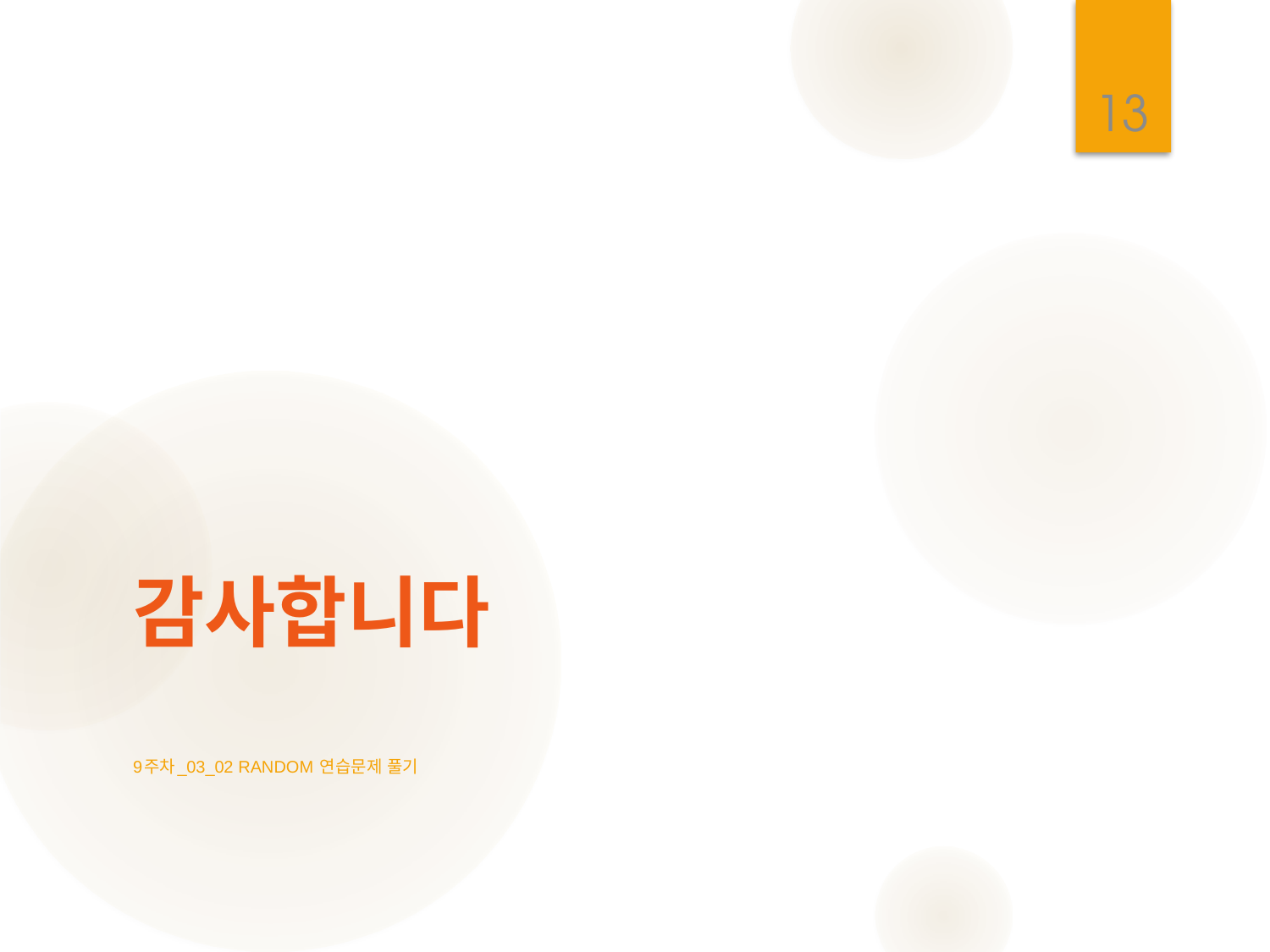

13
# 감사합니다

9주차_03_02 random 연습문제 풀기